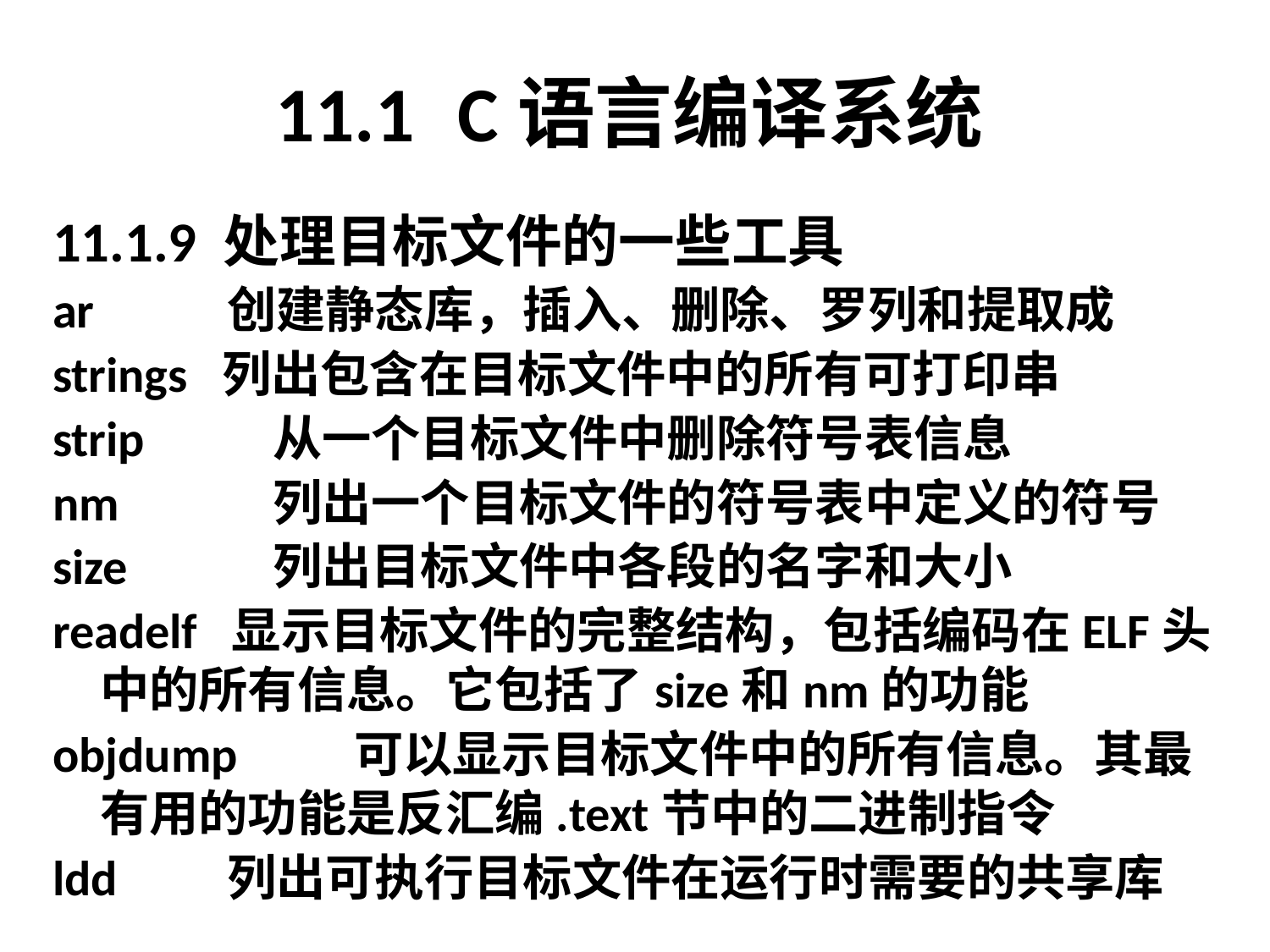

# 11.1  C语言编译系统
11.1.9 处理目标文件的一些工具
ar		创建静态库，插入、删除、罗列和提取成
strings  列出包含在目标文件中的所有可打印串
strip	   从一个目标文件中删除符号表信息
nm	   列出一个目标文件的符号表中定义的符号
size	   列出目标文件中各段的名字和大小
readelf  显示目标文件的完整结构，包括编码在ELF头中的所有信息。它包括了size和nm的功能
objdump	可以显示目标文件中的所有信息。其最有用的功能是反汇编.text节中的二进制指令
ldd	列出可执行目标文件在运行时需要的共享库